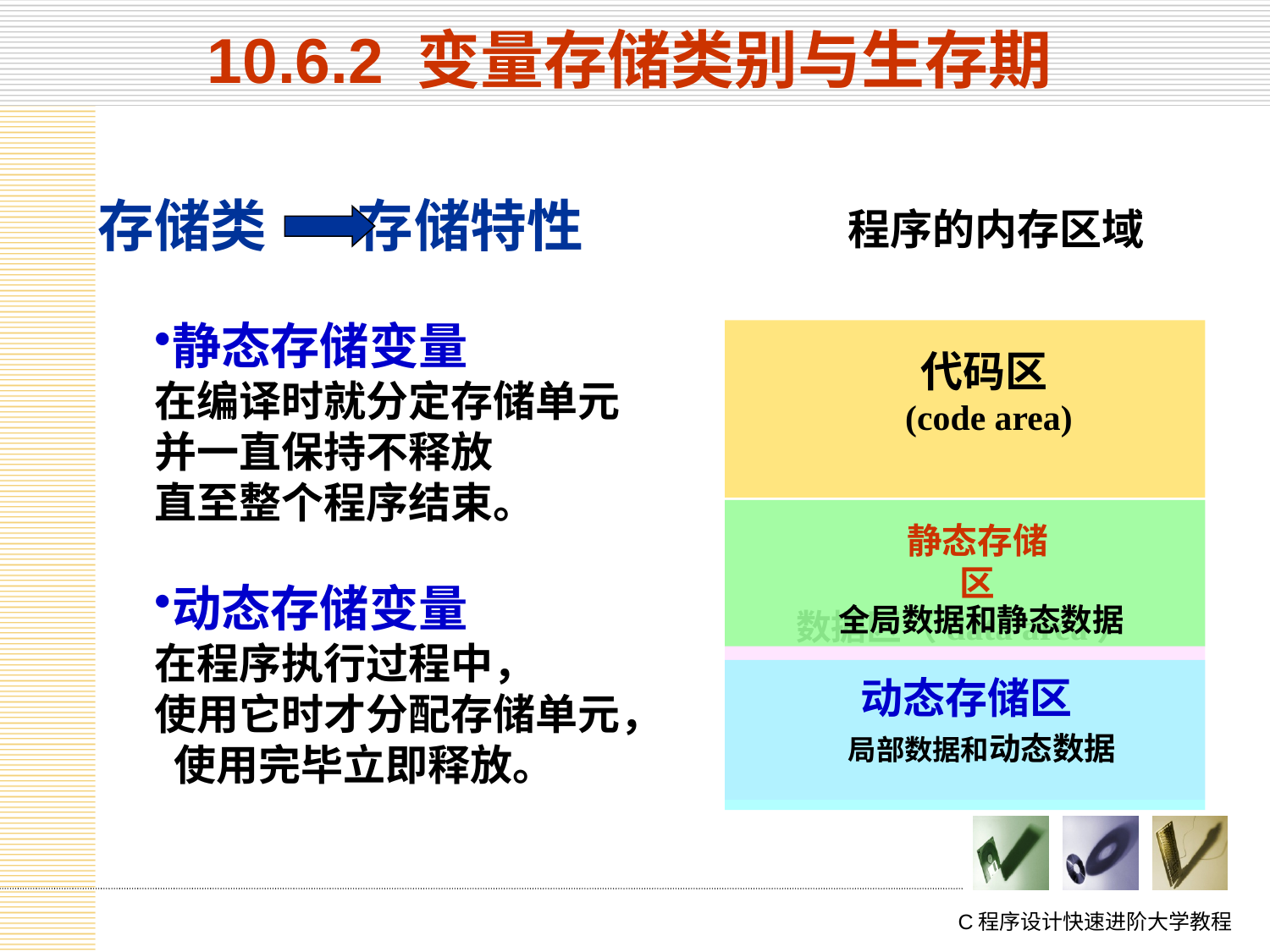

# 10.6.2 变量存储类别与生存期
存储类       存储特性
程序的内存区域

静态存储变量
在编译时就分定存储单元
并一直保持不释放
直至整个程序结束。

动态存储变量
在程序执行过程中，
使用它时才分配存储单元，
 使用完毕立即释放。

代码区
 (code area)

数据区（data area）

静态存储区
  全局数据和静态数据

动态存储区

局部数据和动态数据
72
C程序设计快速进阶大学教程